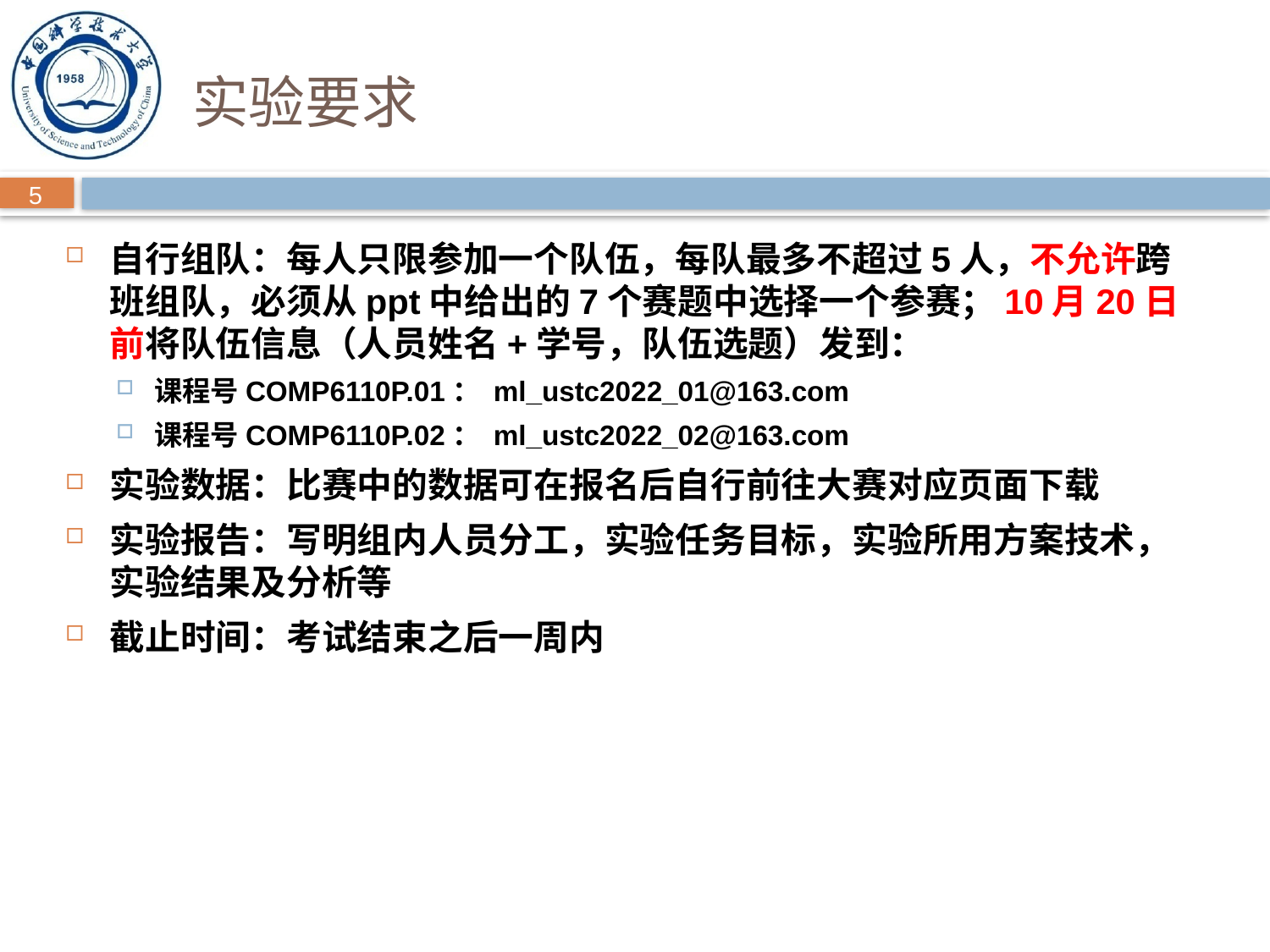

实验要求
5
自行组队：每人只限参加一个队伍，每队最多不超过5人，不允许跨班组队，必须从ppt中给出的7个赛题中选择一个参赛；10月20日前将队伍信息（人员姓名+学号，队伍选题）发到：
课程号COMP6110P.01： ml_ustc2022_01@163.com
课程号COMP6110P.02： ml_ustc2022_02@163.com
实验数据：比赛中的数据可在报名后自行前往大赛对应页面下载
实验报告：写明组内人员分工，实验任务目标，实验所用方案技术，实验结果及分析等
截止时间：考试结束之后一周内